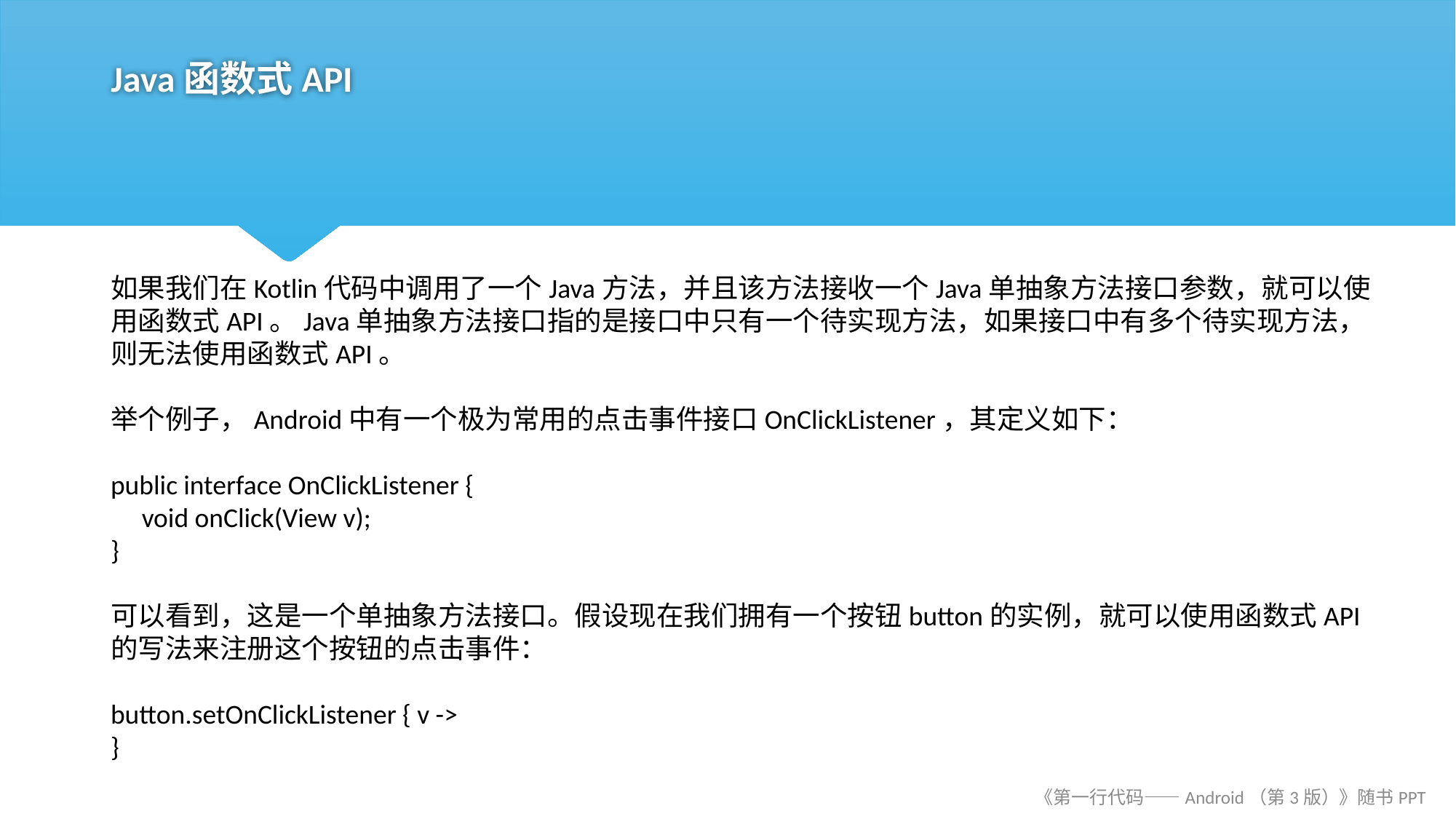

# Java函数式API
如果我们在Kotlin代码中调用了一个Java方法，并且该方法接收一个Java单抽象方法接口参数，就可以使用函数式API。Java单抽象方法接口指的是接口中只有一个待实现方法，如果接口中有多个待实现方法，则无法使用函数式API。

举个例子，Android中有一个极为常用的点击事件接口OnClickListener，其定义如下：

public interface OnClickListener {
     void onClick(View v);
}

可以看到，这是一个单抽象方法接口。假设现在我们拥有一个按钮button的实例，就可以使用函数式API的写法来注册这个按钮的点击事件：

button.setOnClickListener { v ->
}